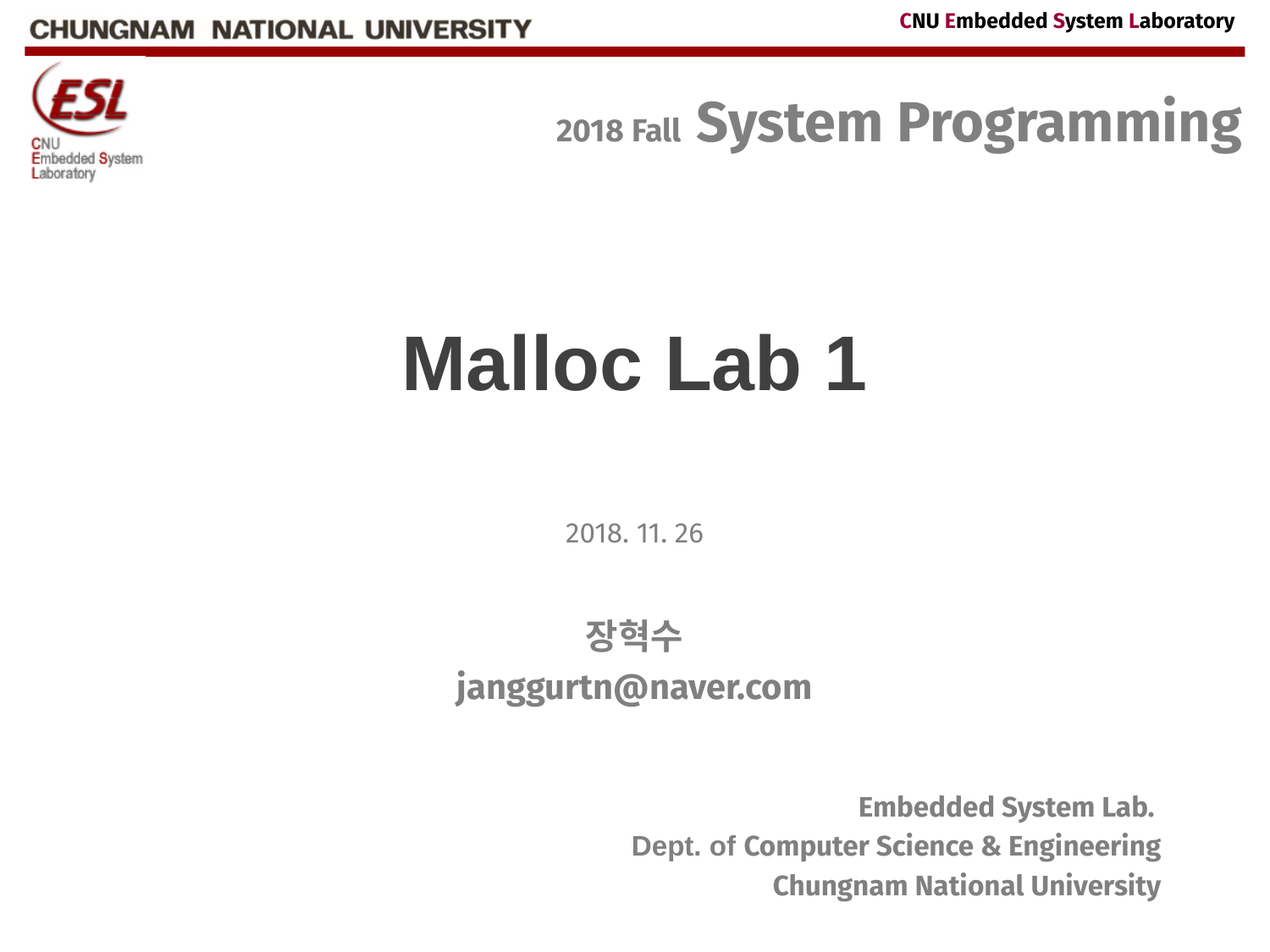

# Malloc Lab 1
2018. 11. 26
장혁수
janggurtn@naver.com